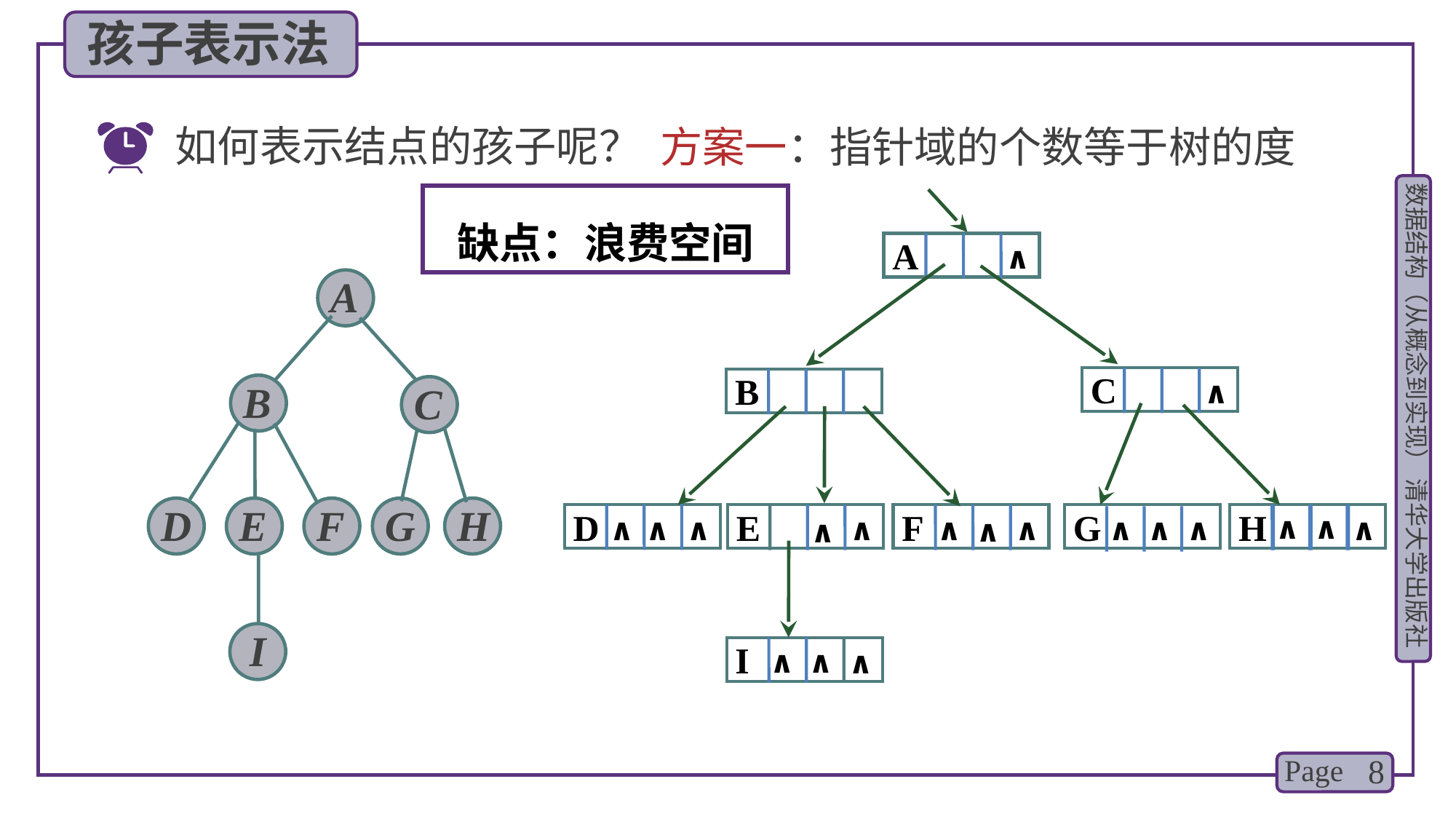

孩子表示法

如何表示结点的孩子呢？

方案一：指针域的个数等于树的度

缺点：浪费空间
A

∧

A

B
C

D
E
F
G
H

I
C

B

∧

D

E

F

G
H

∧
∧
∧
∧
∧
∧
∧
∧
∧
∧
∧
∧
∧
∧

I

∧
∧
∧